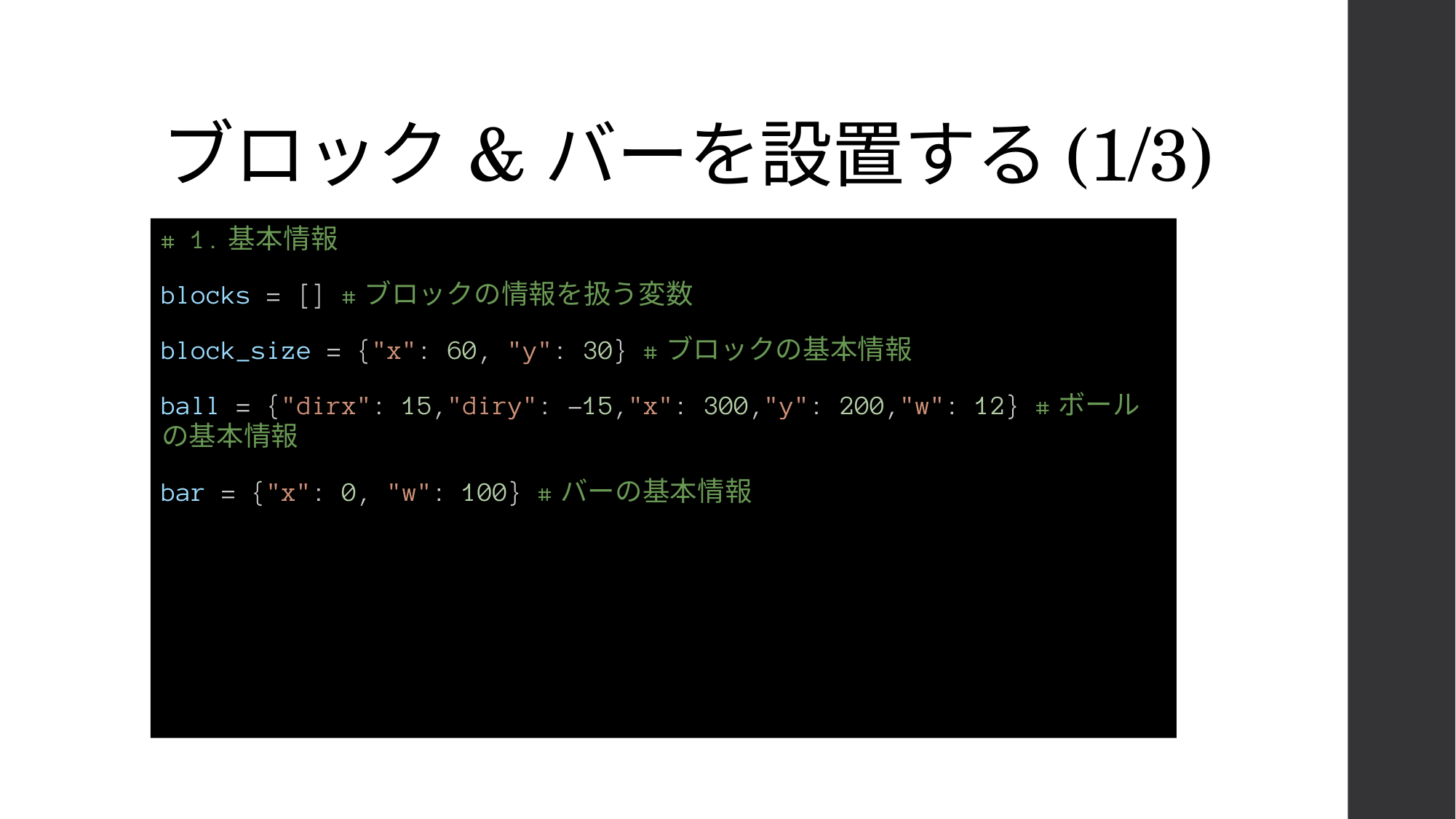

# ブロック&バーを設置する(1/3)
# 1.基本情報
blocks = [] #ブロックの情報を扱う変数
block_size = {"x": 60, "y": 30} #ブロックの基本情報
ball = {"dirx": 15,"diry": -15,"x": 300,"y": 200,"w": 12} #ボールの基本情報
bar = {"x": 0, "w": 100} #バーの基本情報